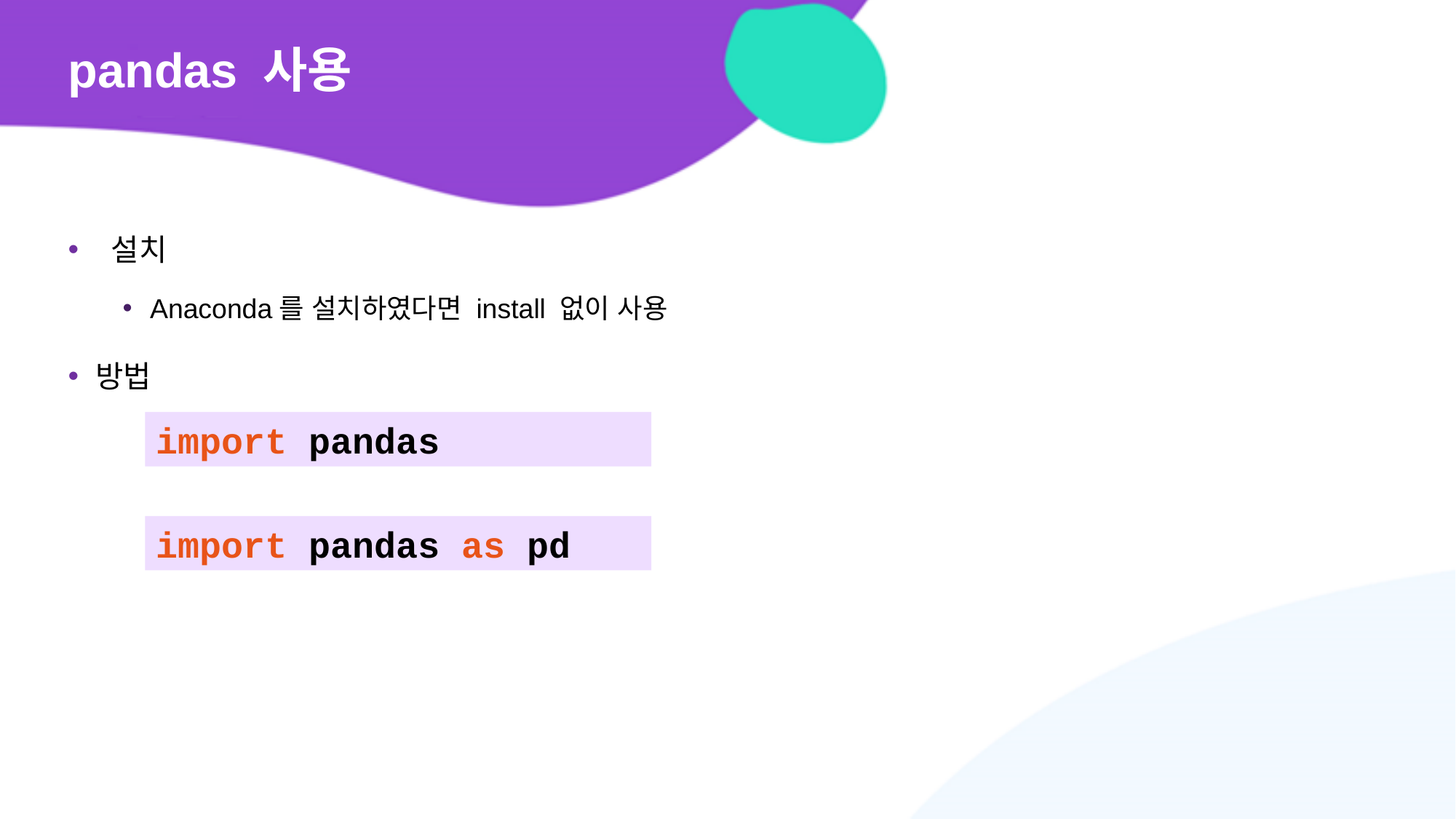

# pandas 사용
 설치
Anaconda를 설치하였다면 install 없이 사용
방법

import pandas
import pandas as pd